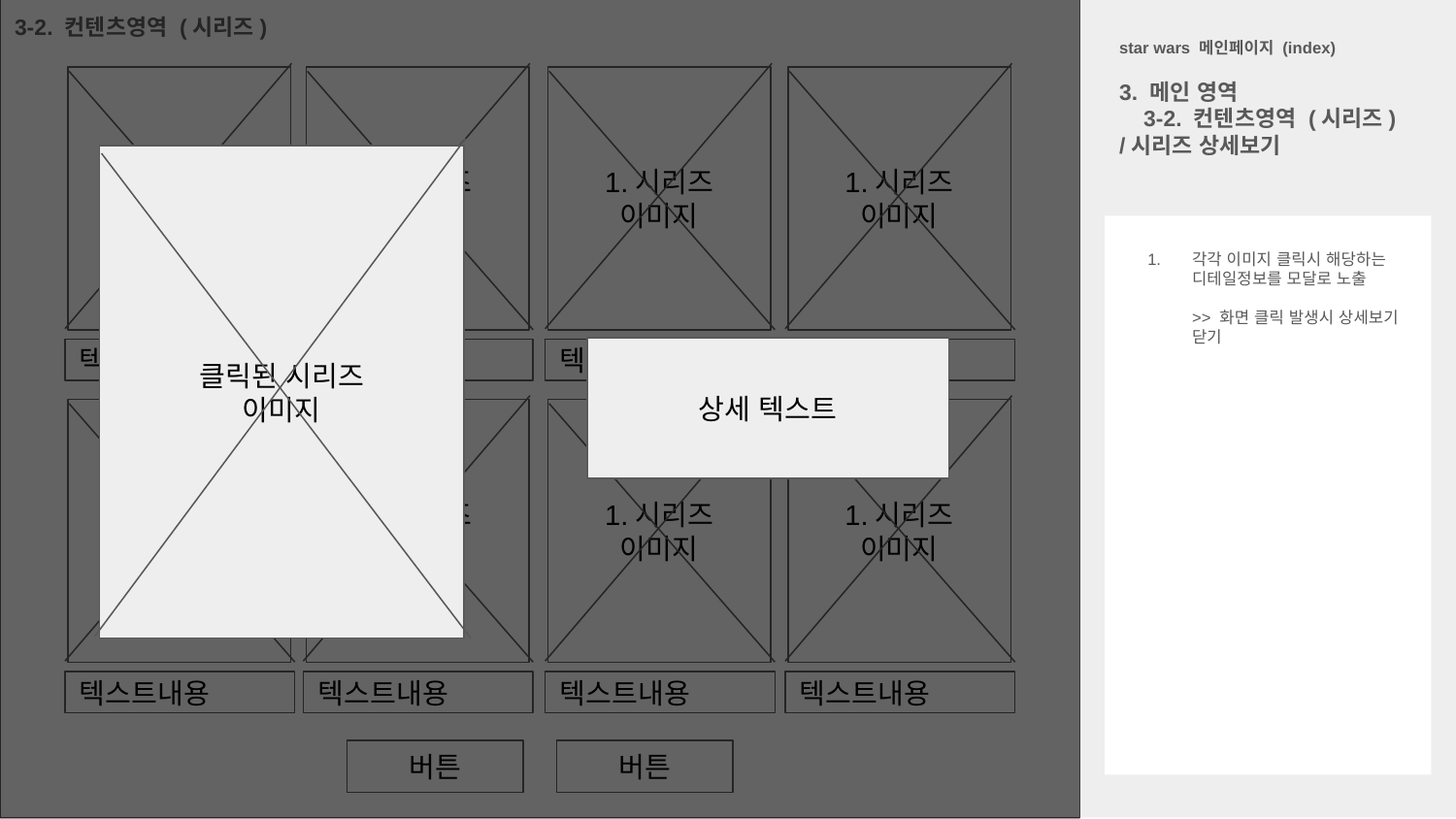

네비게이션 바
버튼
뉴스
이미지
3-2. 컨텐츠영역 (시리즈)

star wars 메인페이지 (index)
1.시리즈
이미지
텍스트내용
1.시리즈
이미지
텍스트내용
1.시리즈
이미지
텍스트내용
1.시리즈
이미지
텍스트내용
3. 메인 영역
   3-2. 컨텐츠영역 (시리즈)
/시리즈 상세보기
클릭된 시리즈
이미지

각각 이미지 클릭시 해당하는 디테일정보를 모달로 노출

>> 화면 클릭 발생시 상세보기 닫기

상세 텍스트
1.시리즈
이미지
텍스트내용
1.시리즈
이미지
텍스트내용
1.시리즈
이미지
텍스트내용
1.시리즈
이미지
텍스트내용
버튼
버튼